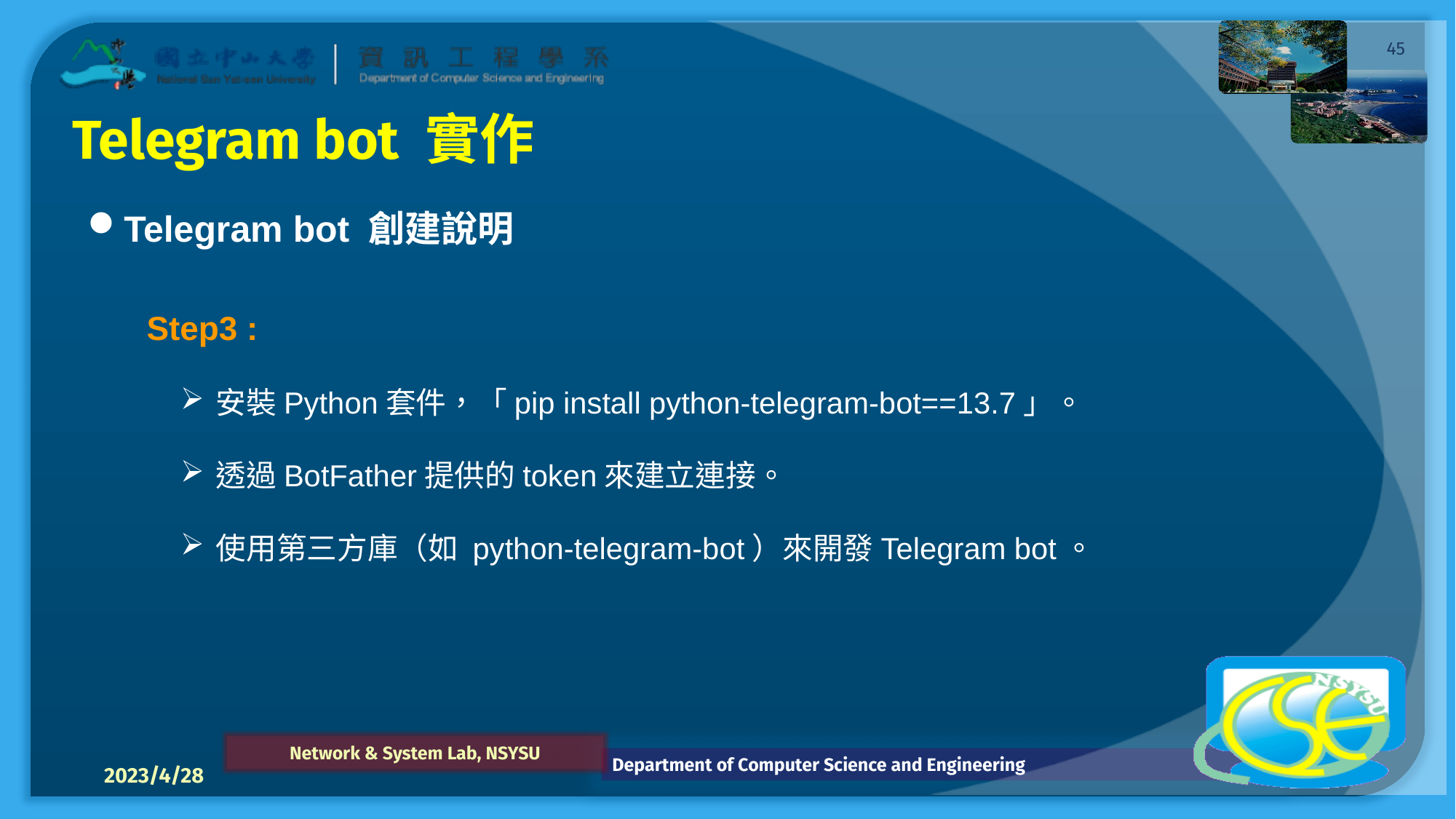

45
# Telegram bot 實作
Telegram bot 創建說明
Step3 :
安裝Python套件，「pip install python-telegram-bot==13.7」。
透過BotFather提供的token來建立連接。
使用第三方庫（如 python-telegram-bot）來開發Telegram bot。
2023/4/28